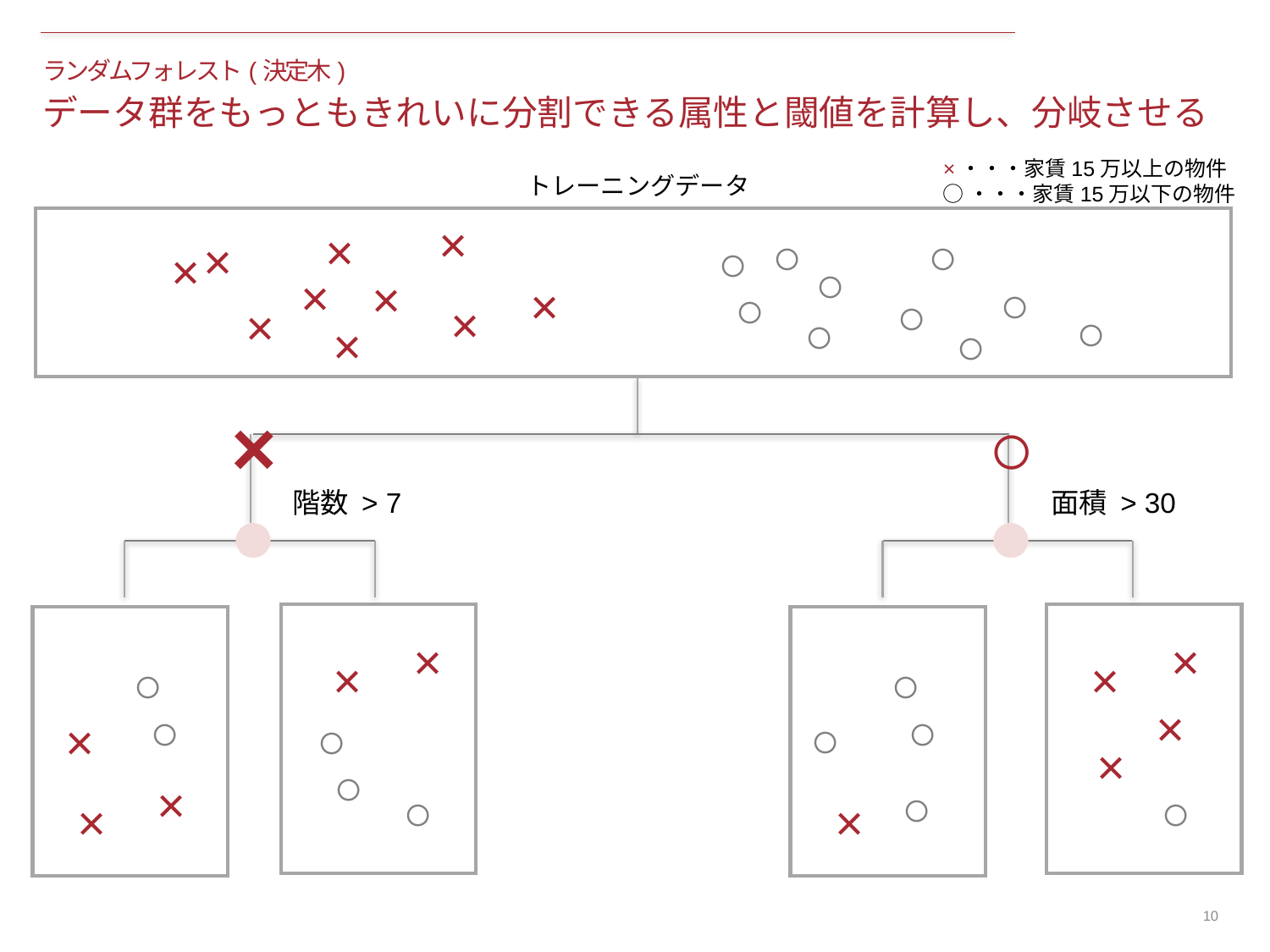

ランダムフォレスト(決定木)
データ群をもっともきれいに分割できる属性と閾値を計算し、分岐させる
×・・・家賃15万以上の物件
○・・・家賃15万以下の物件
トレーニングデータ
×

×
○
○
×
○
×
○
×
×
○
×
○
○
×
×
○
○
○
×
×
○
階数 > 7

×
×
○
○
○
×
○
×
○
×
面積 > 30

×
×
○
×
○
○
×
○
○
×

10